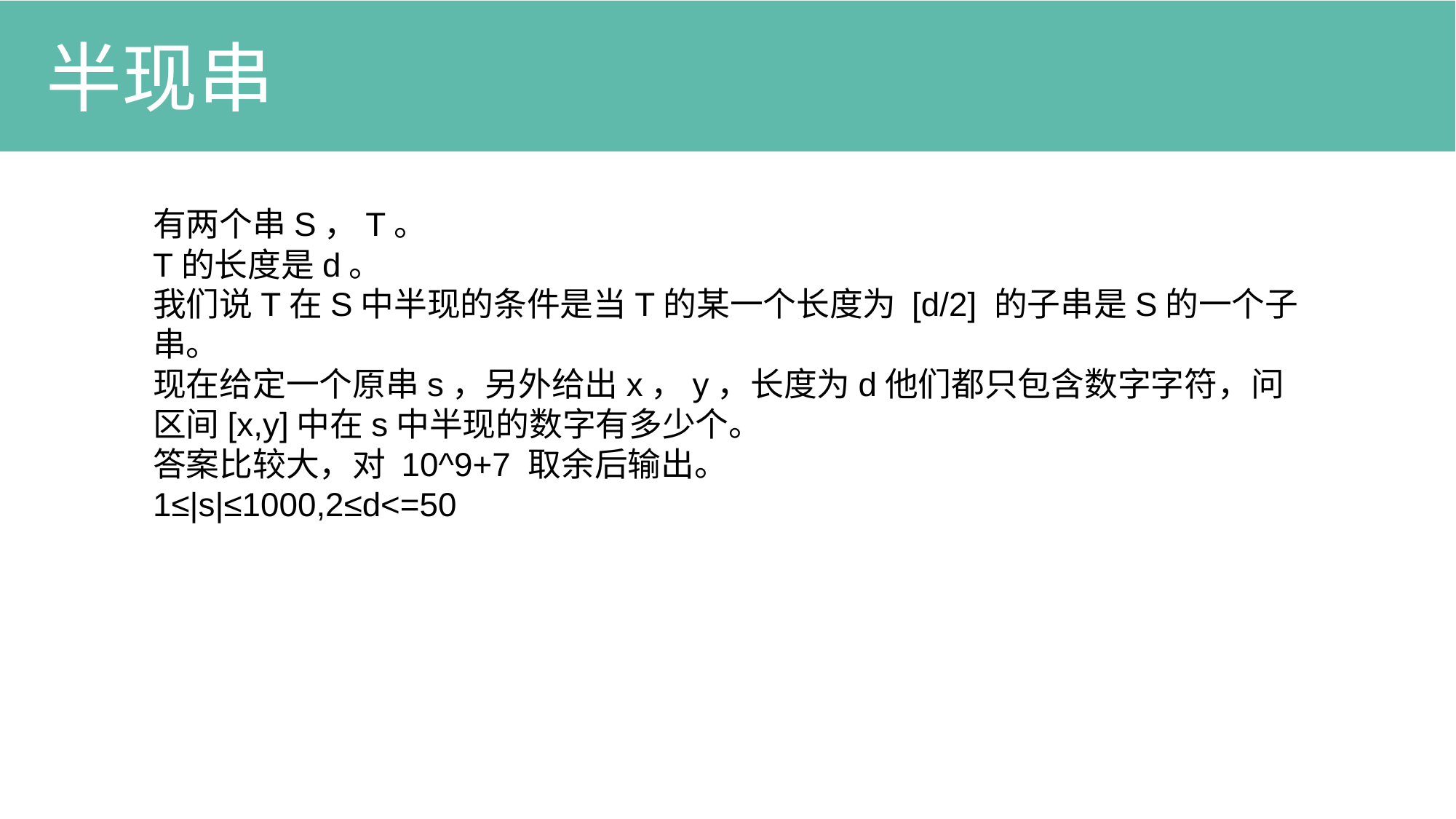

半现串
有两个串S，T。
T的长度是d。
我们说T在S中半现的条件是当T的某一个长度为 [d/2] 的子串是S的一个子串。
现在给定一个原串s，另外给出x，y，长度为d他们都只包含数字字符，问区间[x,y]中在s中半现的数字有多少个。
答案比较大，对 10^9+7 取余后输出。
1≤|s|≤1000,2≤d<=50